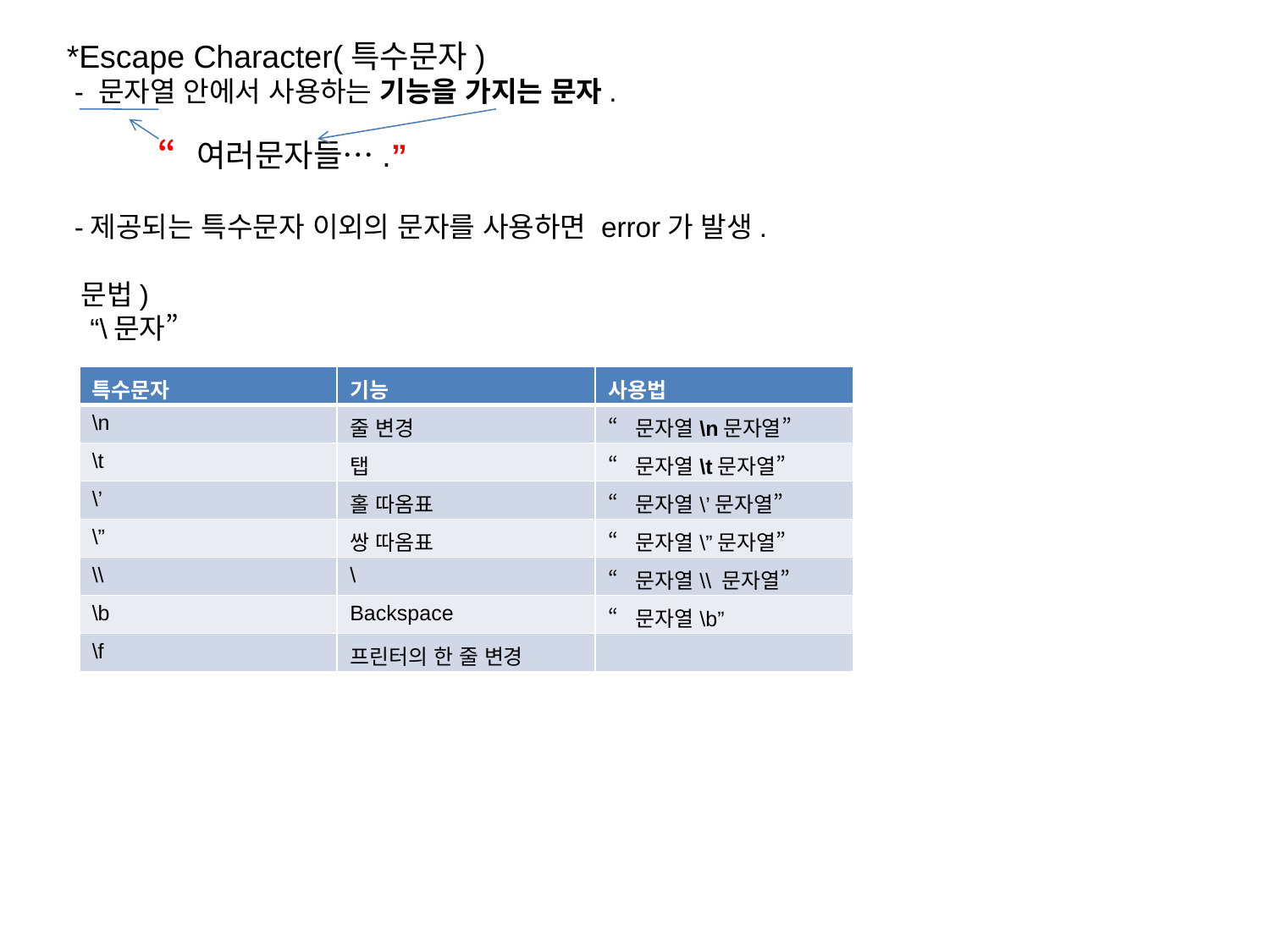

*Escape Character(특수문자)
 - 문자열 안에서 사용하는 기능을 가지는 문자.

 -제공되는 특수문자 이외의 문자를 사용하면 error가 발생.

 문법)
   “\문자”

“여러문자들….”
| 특수문자 | 기능 | 사용법 |
| --- | --- | --- |
| \n | 줄 변경 | “문자열\n문자열” |
| \t | 탭 | “문자열\t문자열” |
| \’ | 홀 따옴표 | “문자열\’문자열” |
| \” | 쌍 따옴표 | “문자열\”문자열” |
| \\ | \ | “문자열\\ 문자열” |
| \b | Backspace | “문자열\b” |
| \f | 프린터의 한 줄 변경 |  |